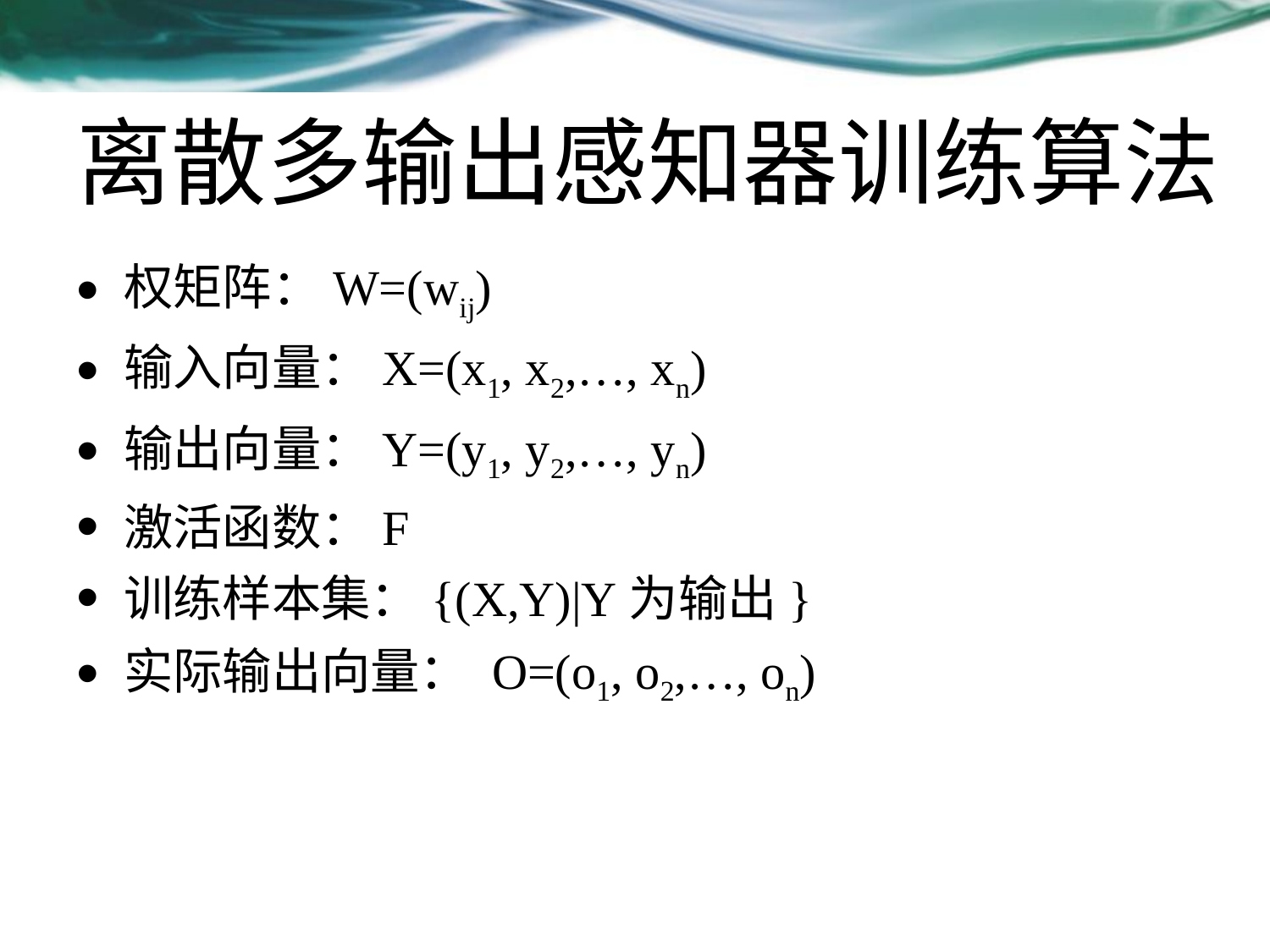

# 离散多输出感知器训练算法
权矩阵：W=(wij)
输入向量：X=(x1, x2,…, xn)
输出向量：Y=(y1, y2,…, yn)
激活函数：F
训练样本集：{(X,Y)|Y为输出}
实际输出向量： O=(o1, o2,…, on)